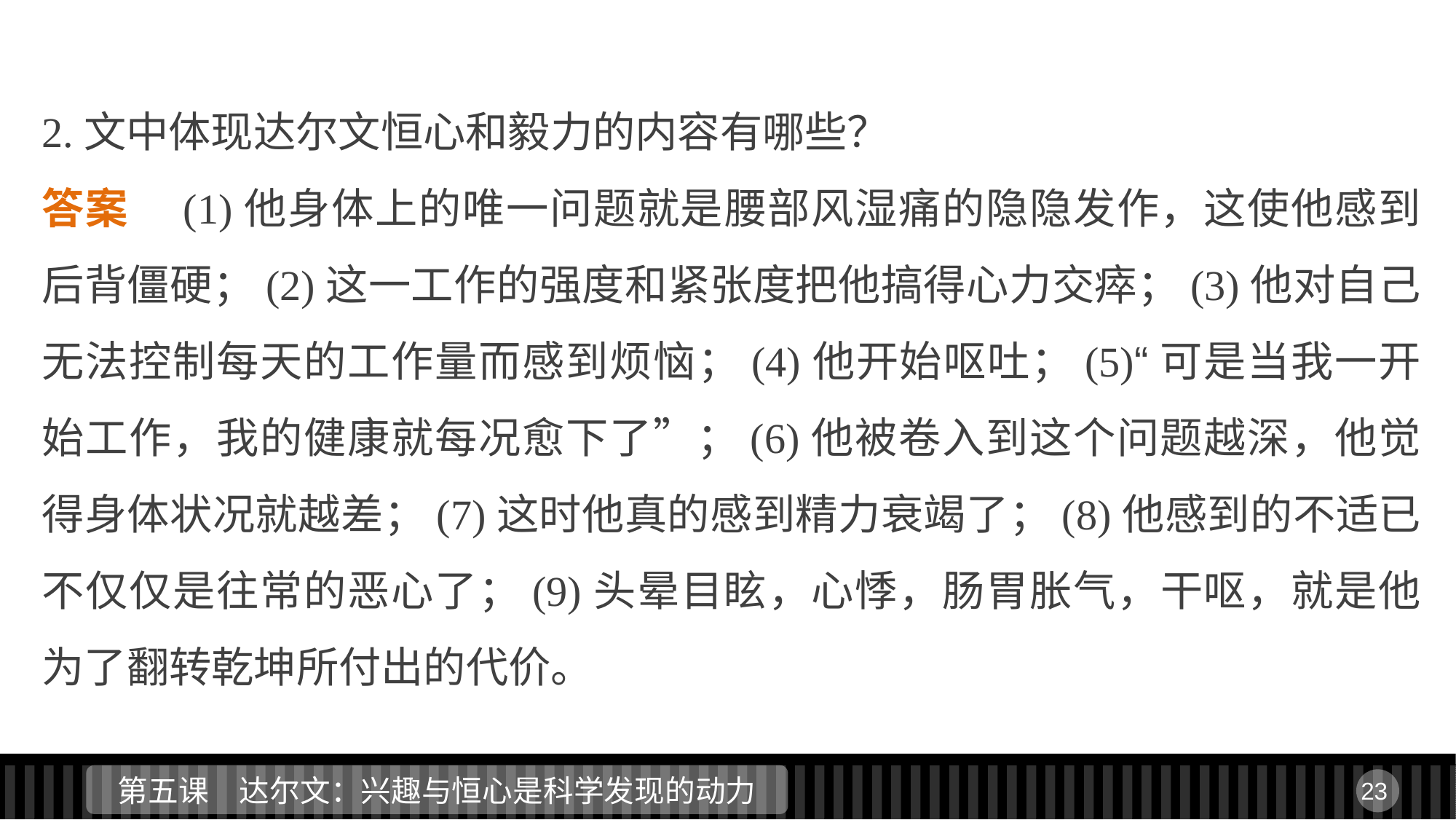

2.文中体现达尔文恒心和毅力的内容有哪些？
答案　(1)他身体上的唯一问题就是腰部风湿痛的隐隐发作，这使他感到后背僵硬；(2)这一工作的强度和紧张度把他搞得心力交瘁；(3)他对自己无法控制每天的工作量而感到烦恼；(4)他开始呕吐；(5)“可是当我一开始工作，我的健康就每况愈下了”；(6)他被卷入到这个问题越深，他觉得身体状况就越差；(7)这时他真的感到精力衰竭了；(8)他感到的不适已不仅仅是往常的恶心了；(9)头晕目眩，心悸，肠胃胀气，干呕，就是他为了翻转乾坤所付出的代价。